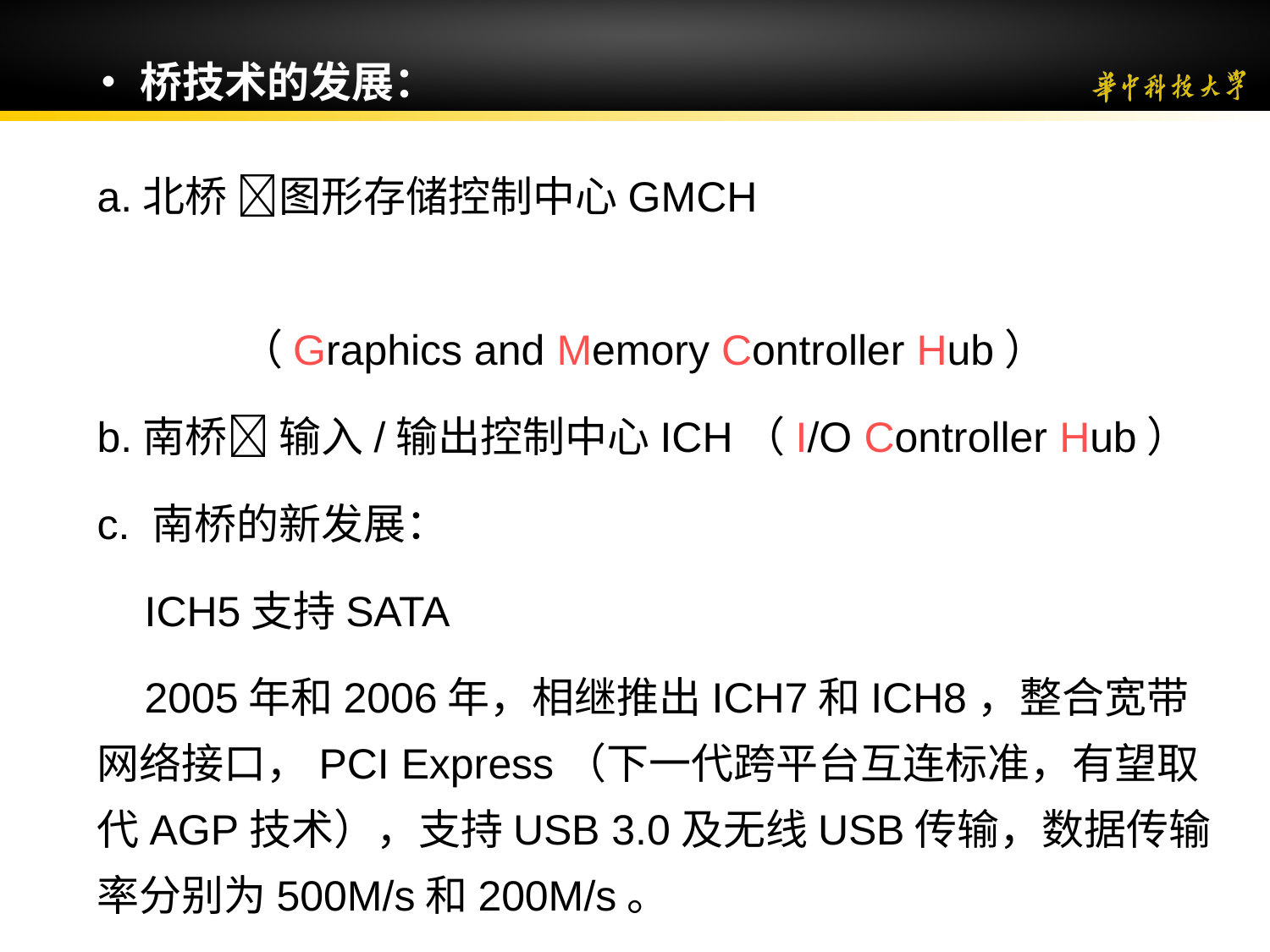

•桥技术的发展：
a.北桥 →图形存储控制中心GMCH
              （Graphics and Memory Controller Hub）
b.南桥→ 输入/输出控制中心ICH（I/O Controller Hub）
c. 南桥的新发展：
    ICH5支持SATA
    2005年和2006年，相继推出ICH7和ICH8，整合宽带网络接口，PCI Express（下一代跨平台互连标准，有望取代AGP技术），支持USB 3.0及无线USB传输，数据传输率分别为500M/s和200M/s。